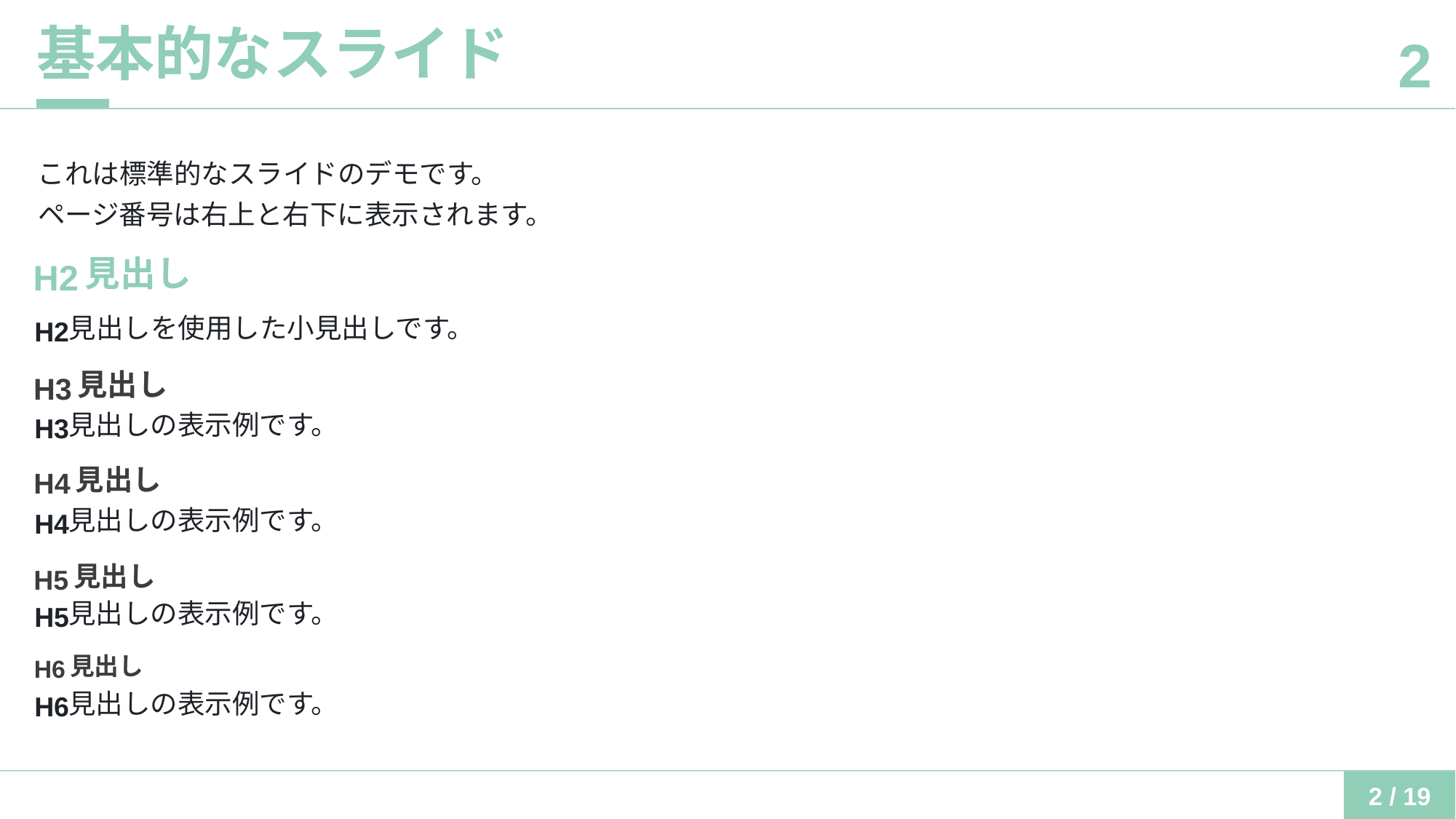

基本的なスライド
2

これは標準的なスライドのデモです。
ページ番号は右上と右下に表⽰されます。
⾒出し
H2
⾒出しを使⽤した⼩⾒出しです。
H2
⾒出し
H3
⾒出しの表⽰例です。
H3
⾒出し
H4
⾒出しの表⽰例です。
H4
⾒出し
H5
⾒出しの表⽰例です。
H5
⾒出し
H6
⾒出しの表⽰例です。
H6

2 / 19